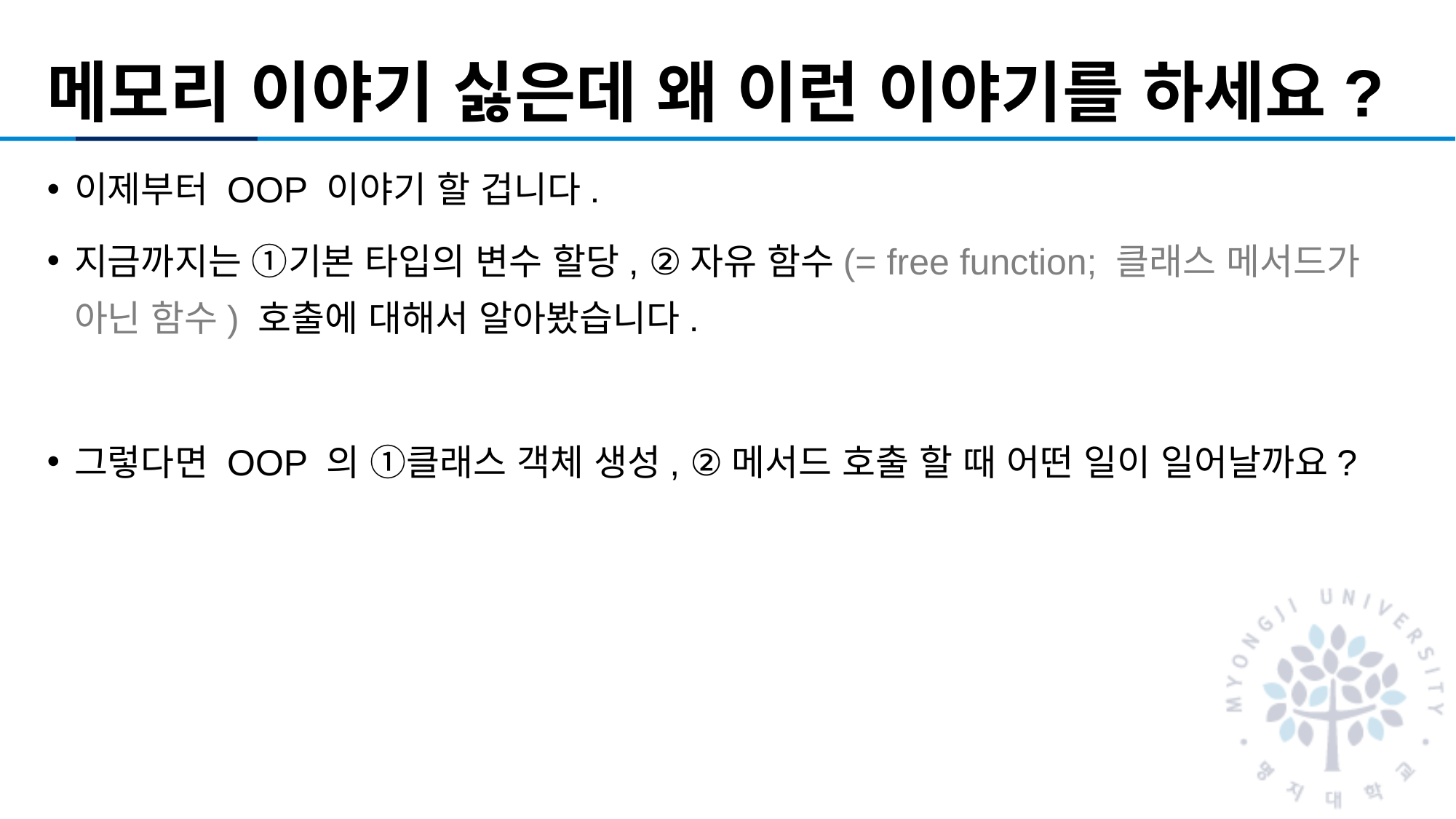

# 메모리 이야기 싫은데 왜 이런 이야기를 하세요?
이제부터 OOP 이야기 할 겁니다.
지금까지는 ①기본 타입의 변수 할당, ②자유 함수(= free function; 클래스 메서드가 아닌 함수) 호출에 대해서 알아봤습니다.

그렇다면 OOP 의 ①클래스 객체 생성, ②메서드 호출 할 때 어떤 일이 일어날까요?